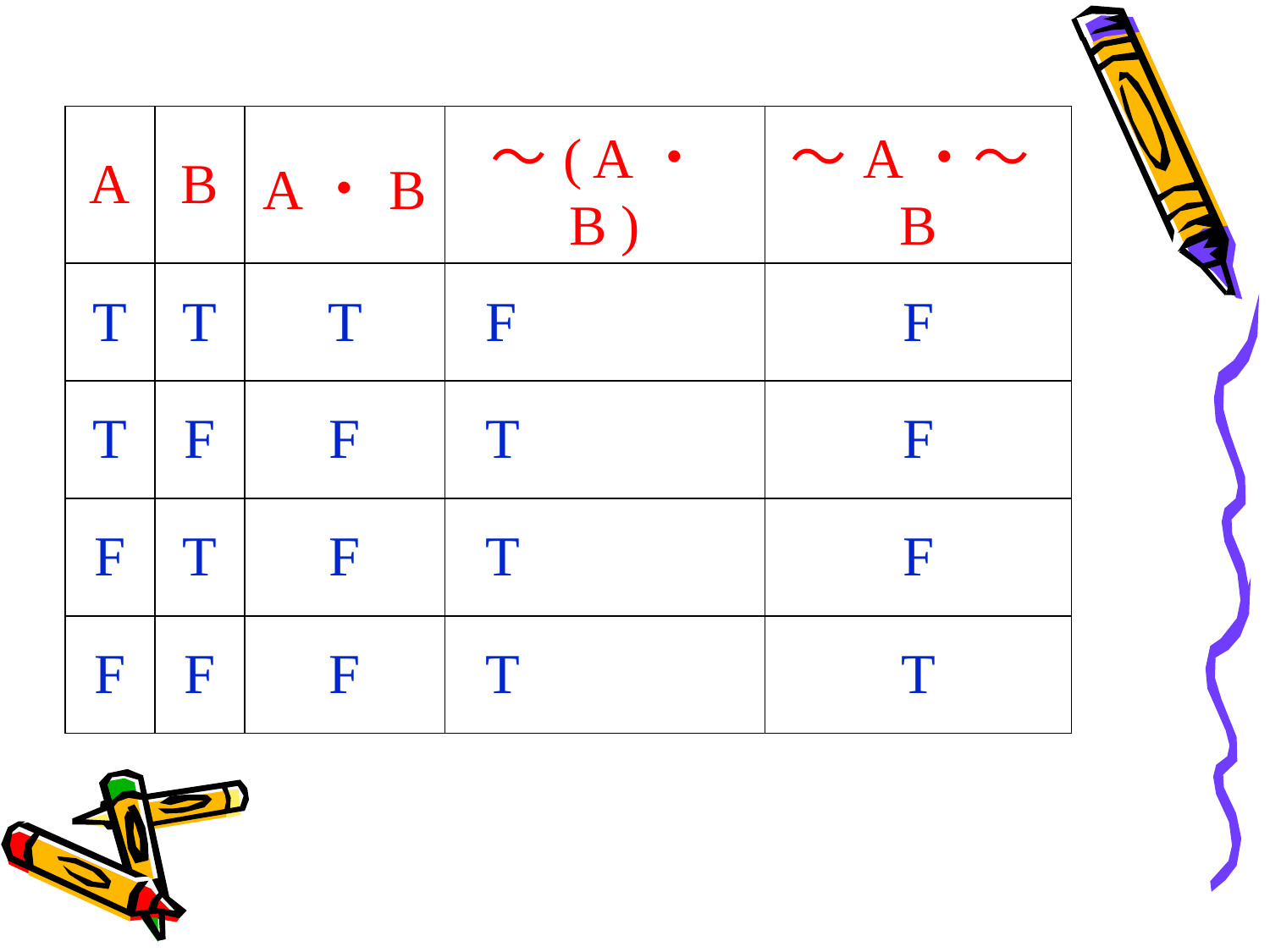

| A | B | A・B | ～( A・B ) | ～A・～B |
| --- | --- | --- | --- | --- |
| T | T | T | F | F |
| T | F | F | T | F |
| F | T | F | T | F |
| F | F | F | T | T |